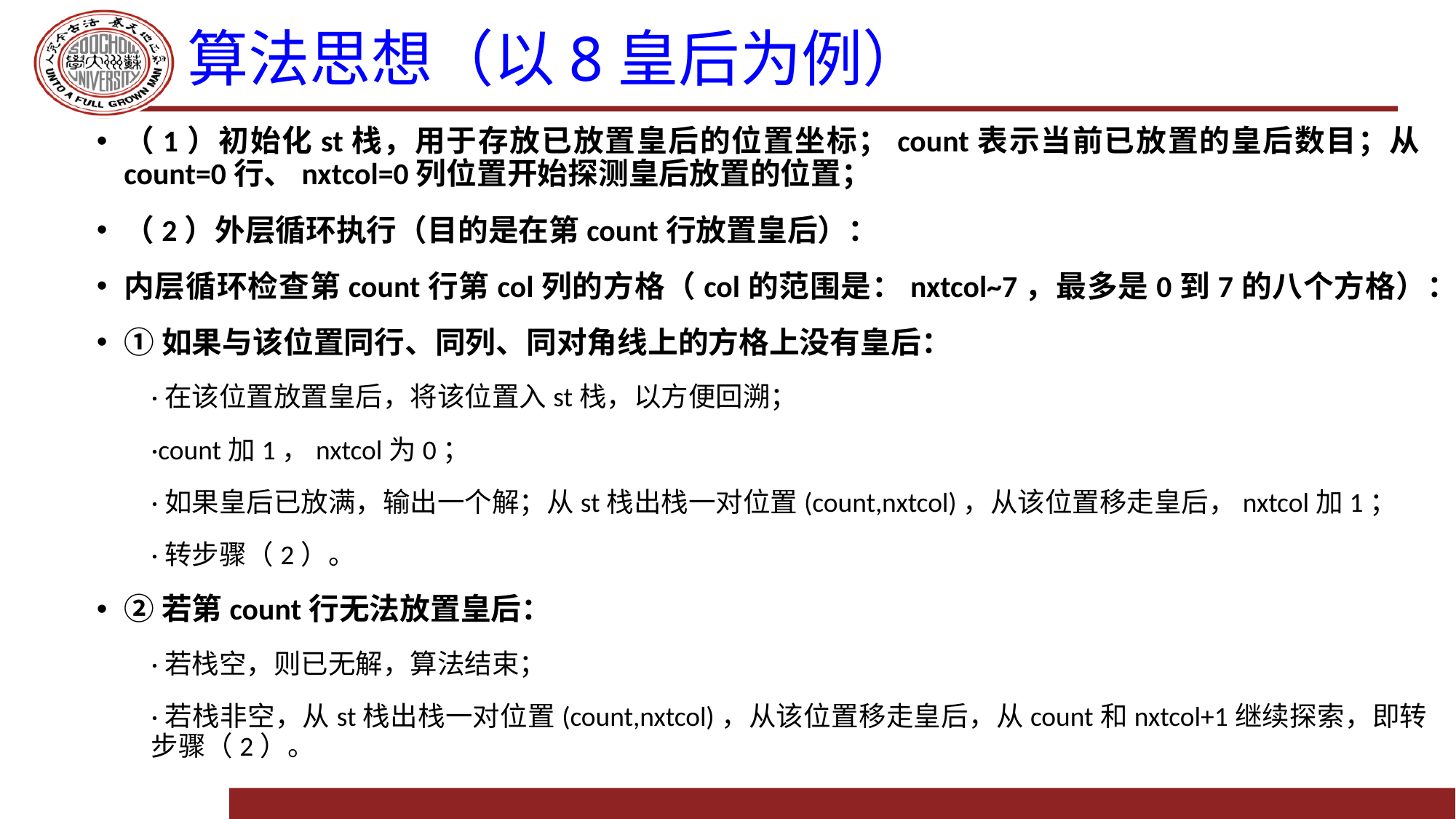

# 算法思想（以8皇后为例）
（1）初始化st栈，用于存放已放置皇后的位置坐标；count表示当前已放置的皇后数目；从count=0行、nxtcol=0列位置开始探测皇后放置的位置；
（2）外层循环执行（目的是在第count行放置皇后）：
内层循环检查第count行第col列的方格（col的范围是：nxtcol~7，最多是0到7的八个方格）：
①如果与该位置同行、同列、同对角线上的方格上没有皇后：
·在该位置放置皇后，将该位置入st栈，以方便回溯；
·count加1，nxtcol为0；
·如果皇后已放满，输出一个解；从st栈出栈一对位置(count,nxtcol)，从该位置移走皇后，nxtcol加1；
·转步骤（2）。
②若第count行无法放置皇后：
·若栈空，则已无解，算法结束；
·若栈非空，从st栈出栈一对位置(count,nxtcol)，从该位置移走皇后，从count和nxtcol+1继续探索，即转步骤（2）。